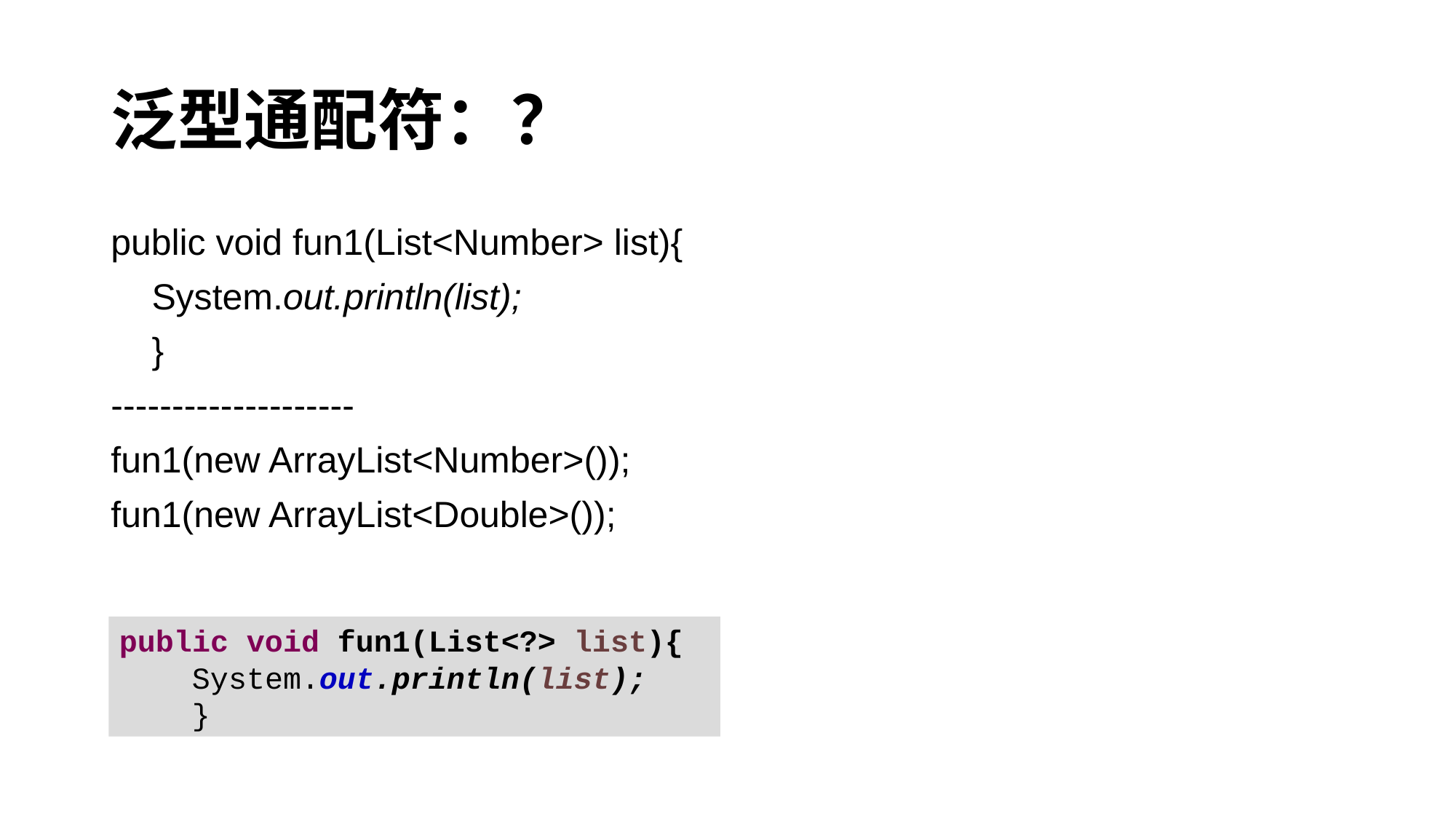

# 泛型通配符：？
public void fun1(List<Number> list){
    System.out.println(list);
    }
--------------------
fun1(new ArrayList<Number>());
fun1(new ArrayList<Double>());
public void fun1(List<?> list){
    System.out.println(list);
    }